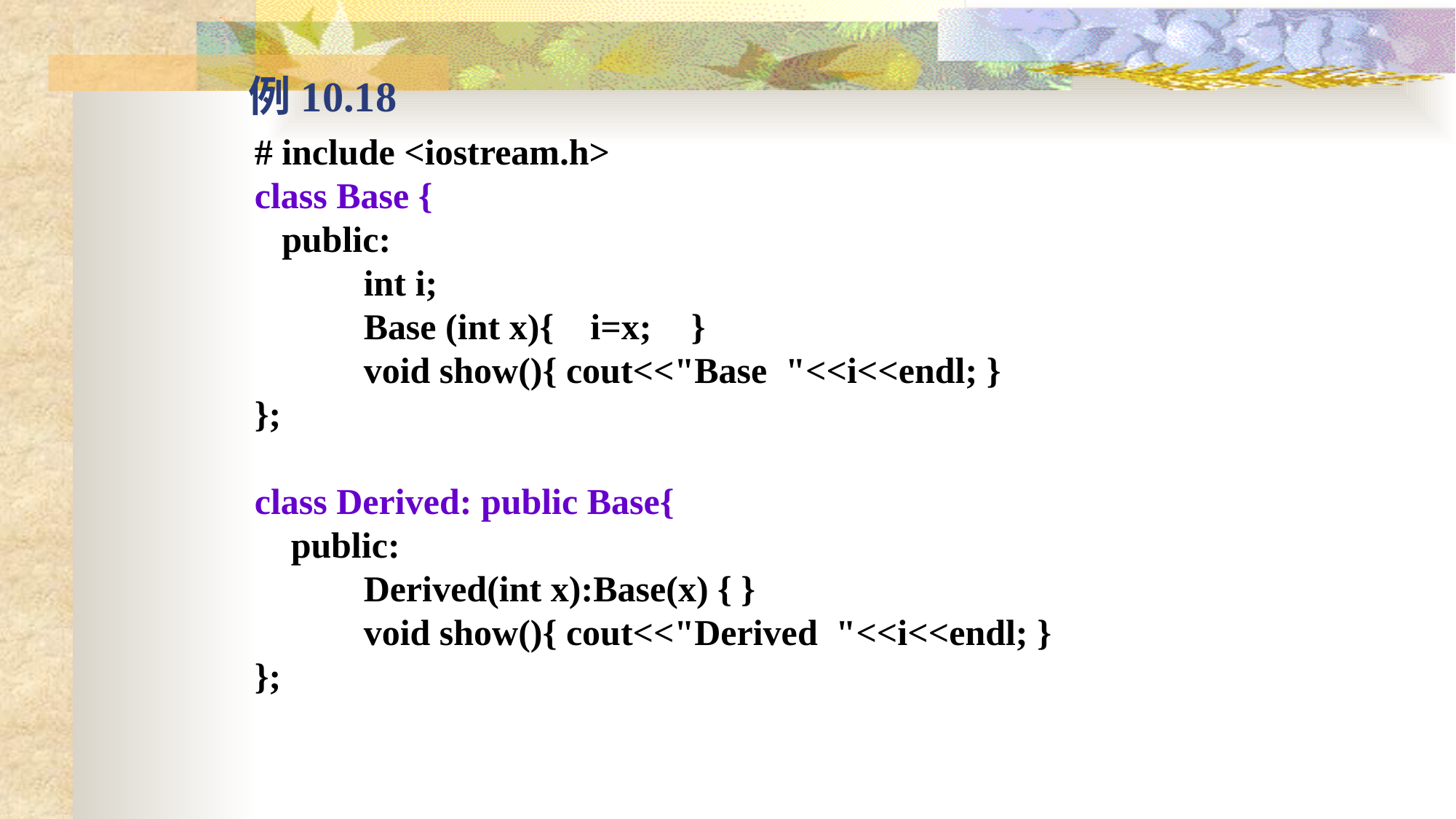

# 例10.18
# include <iostream.h>
class Base {
   public:
            int i;
	Base (int x){    i=x;	}
	void show(){ cout<<"Base  "<<i<<endl; }
};

class Derived: public Base{
    public:
	Derived(int x):Base(x) { }
	void show(){ cout<<"Derived  "<<i<<endl; }
};